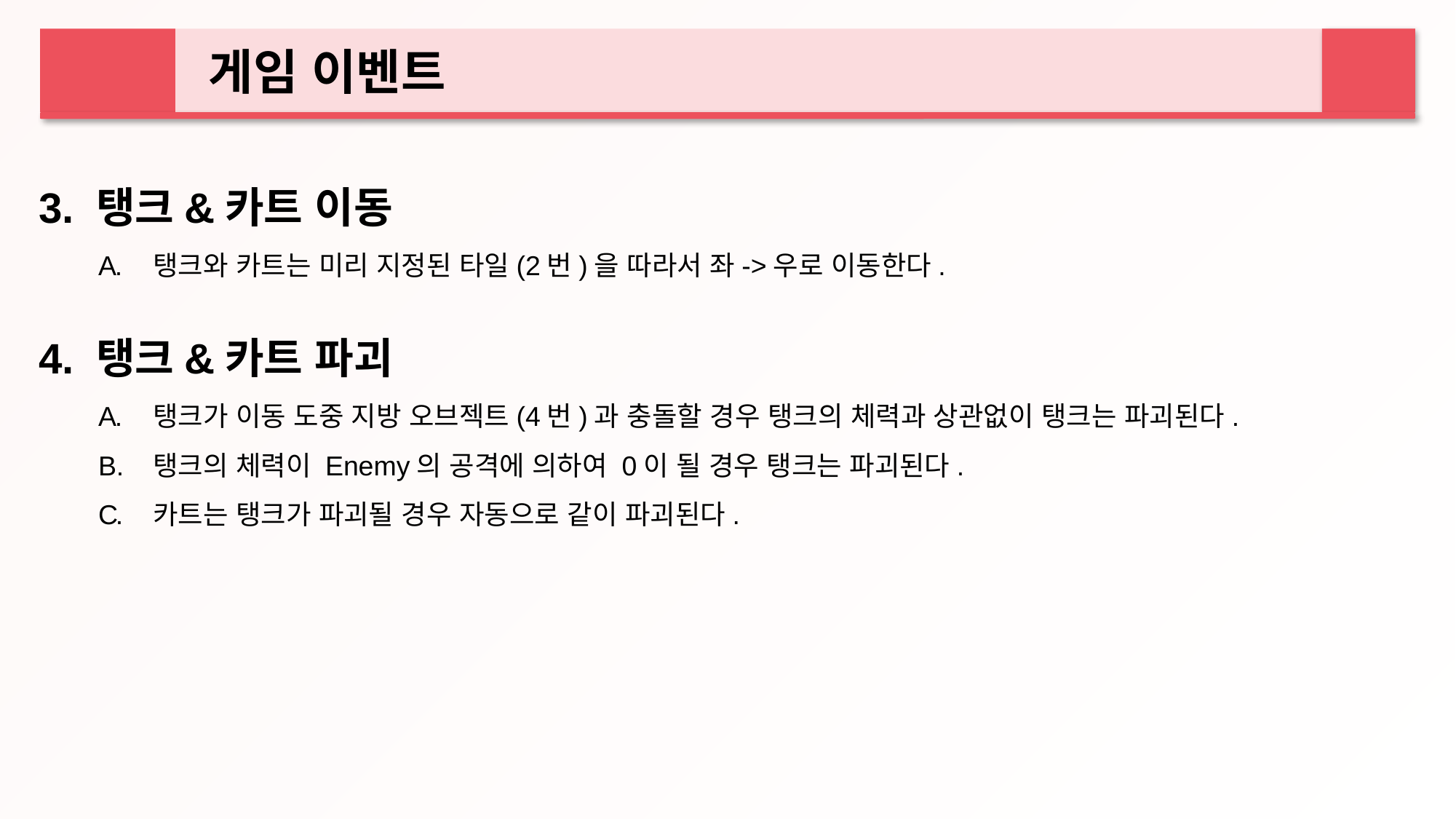

게임 이벤트

3. 탱크&카트 이동
탱크와 카트는 미리 지정된 타일(2번)을 따라서 좌->우로 이동한다.
4. 탱크&카트 파괴
탱크가 이동 도중 지방 오브젝트(4번)과 충돌할 경우 탱크의 체력과 상관없이 탱크는 파괴된다.
탱크의 체력이 Enemy의 공격에 의하여 0이 될 경우 탱크는 파괴된다.
카트는 탱크가 파괴될 경우 자동으로 같이 파괴된다.